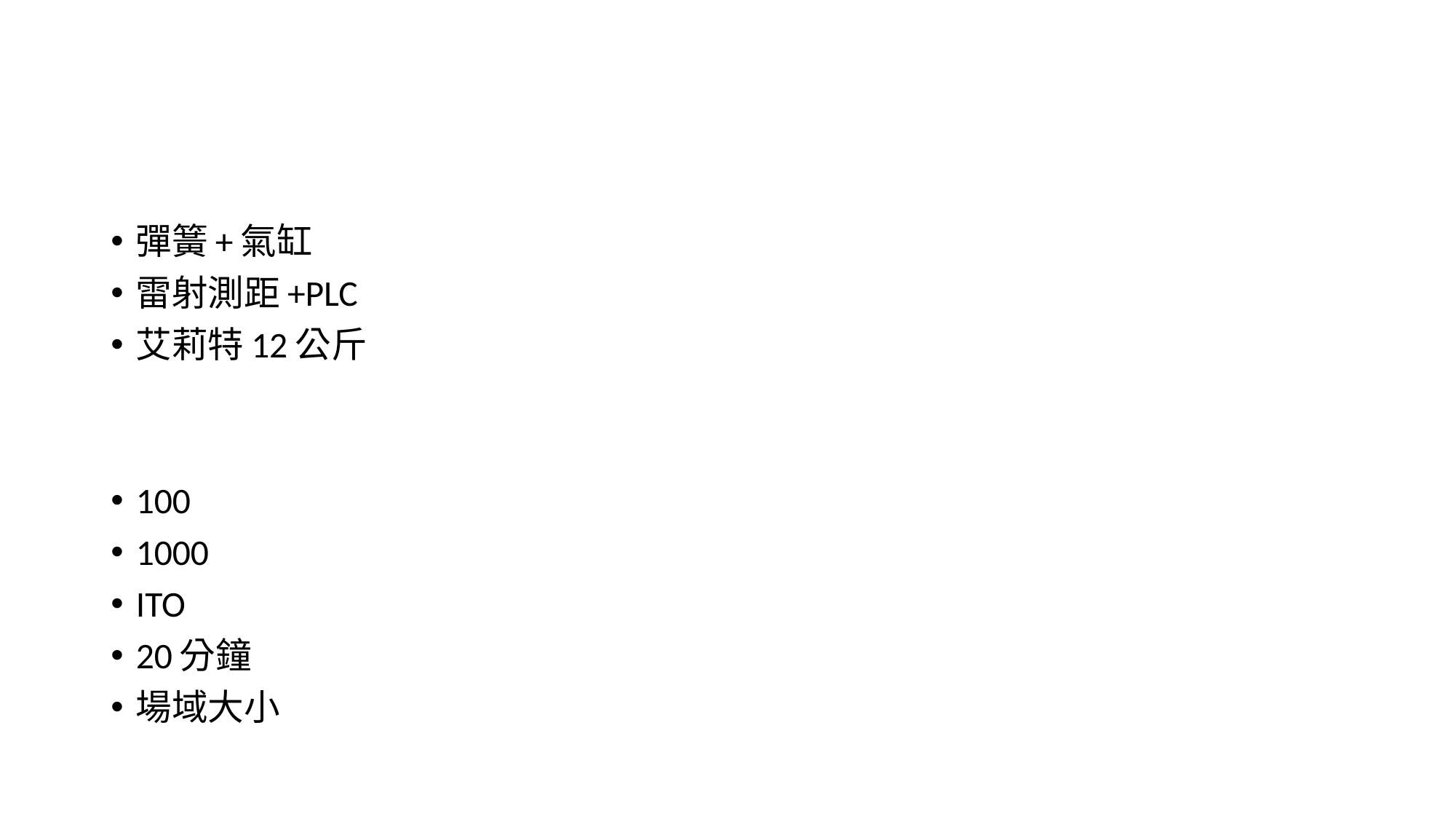

#
彈簧+氣缸
雷射測距+PLC
艾莉特12公斤

100
1000
ITO
20分鐘
場域大小